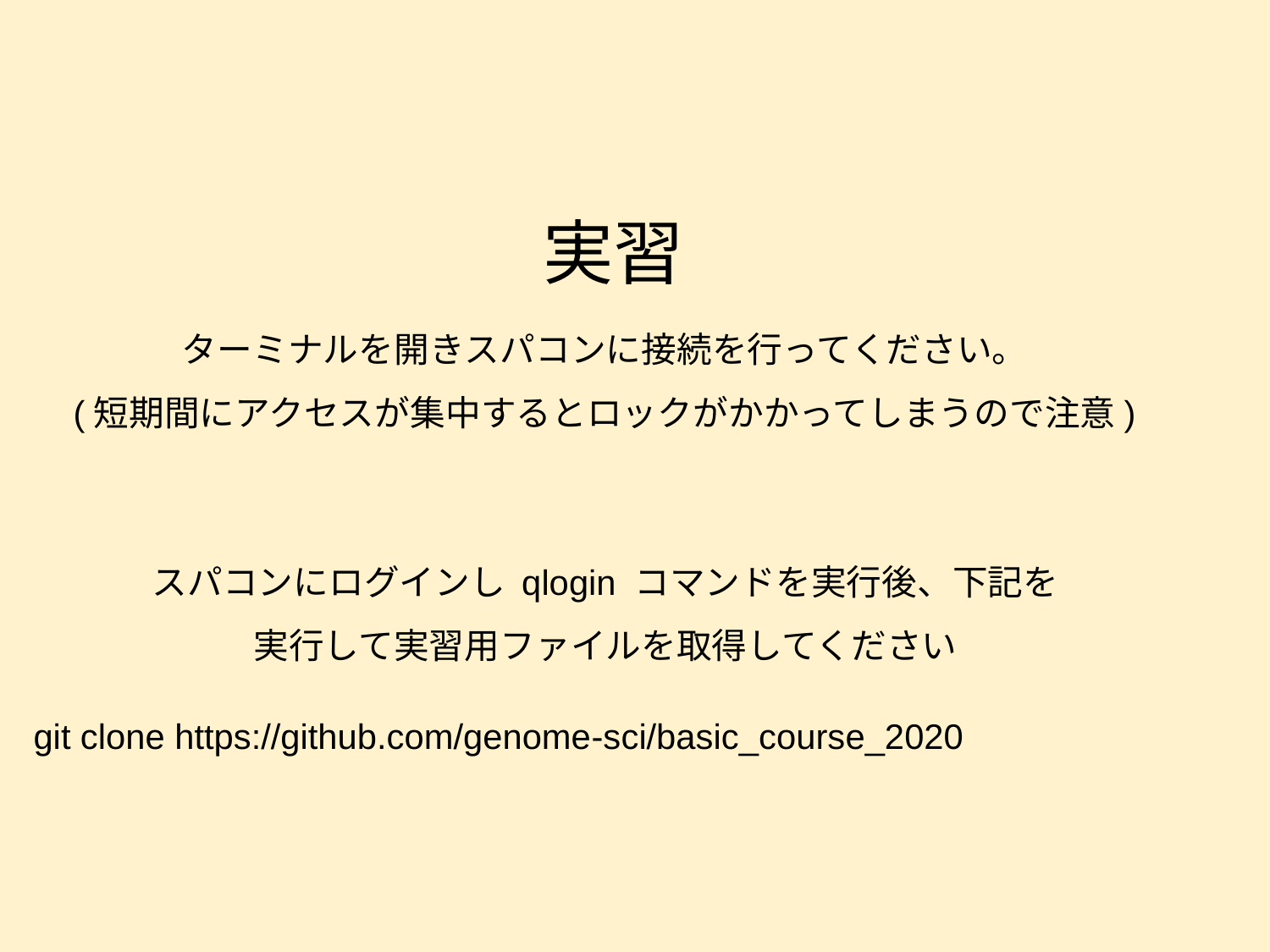

# 実習
ターミナルを開きスパコンに接続を行ってください。
(短期間にアクセスが集中するとロックがかかってしまうので注意)
スパコンにログインし qlogin コマンドを実行後、下記を実行して実習用ファイルを取得してください
git clone https://github.com/genome-sci/basic_course_2020